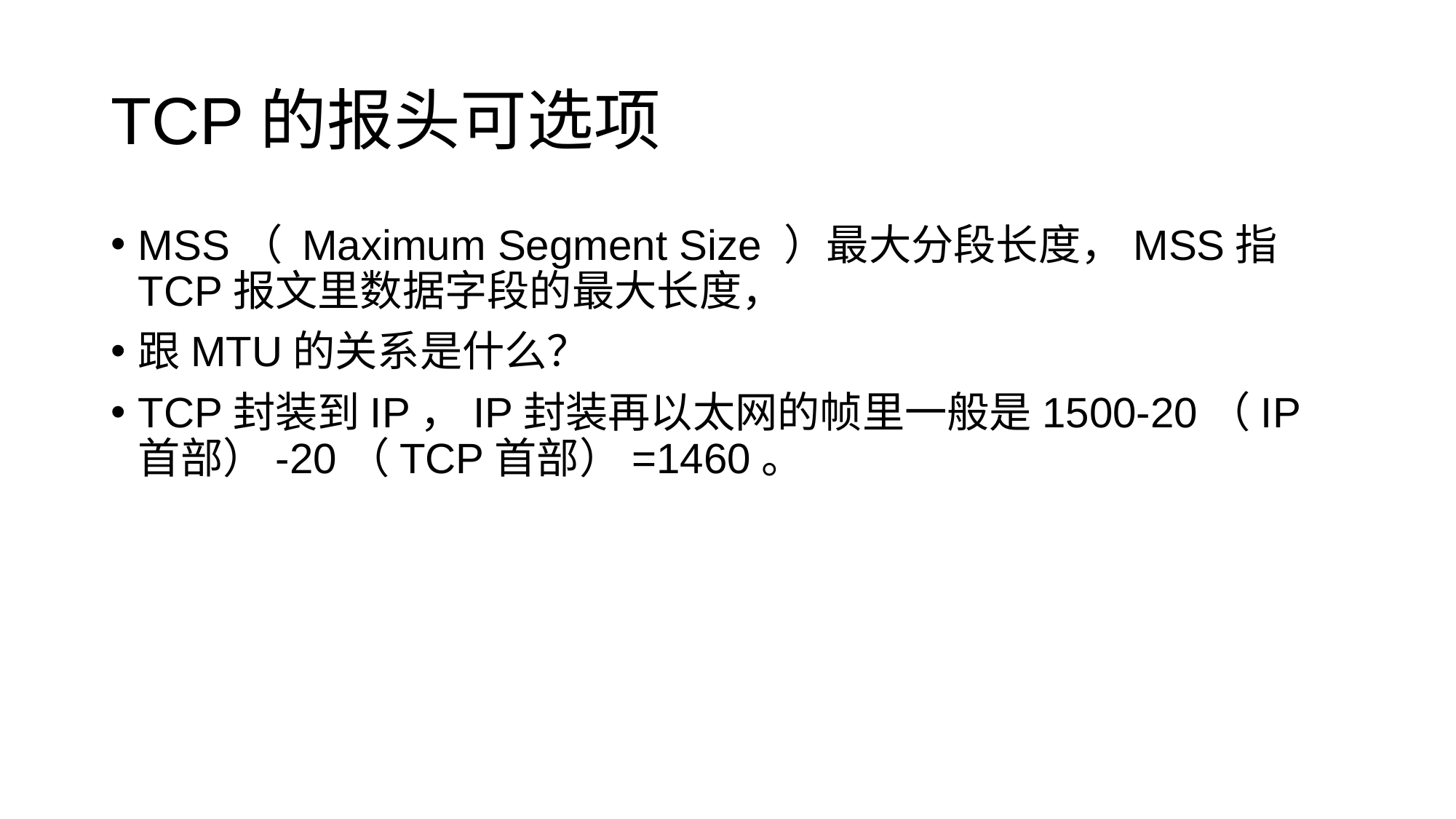

# TCP的报头可选项
MSS（ Maximum Segment Size ）最大分段长度，MSS指TCP报文里数据字段的最大长度，
跟MTU的关系是什么？
TCP封装到IP，IP封装再以太网的帧里一般是1500-20（IP首部）-20（TCP首部）=1460。